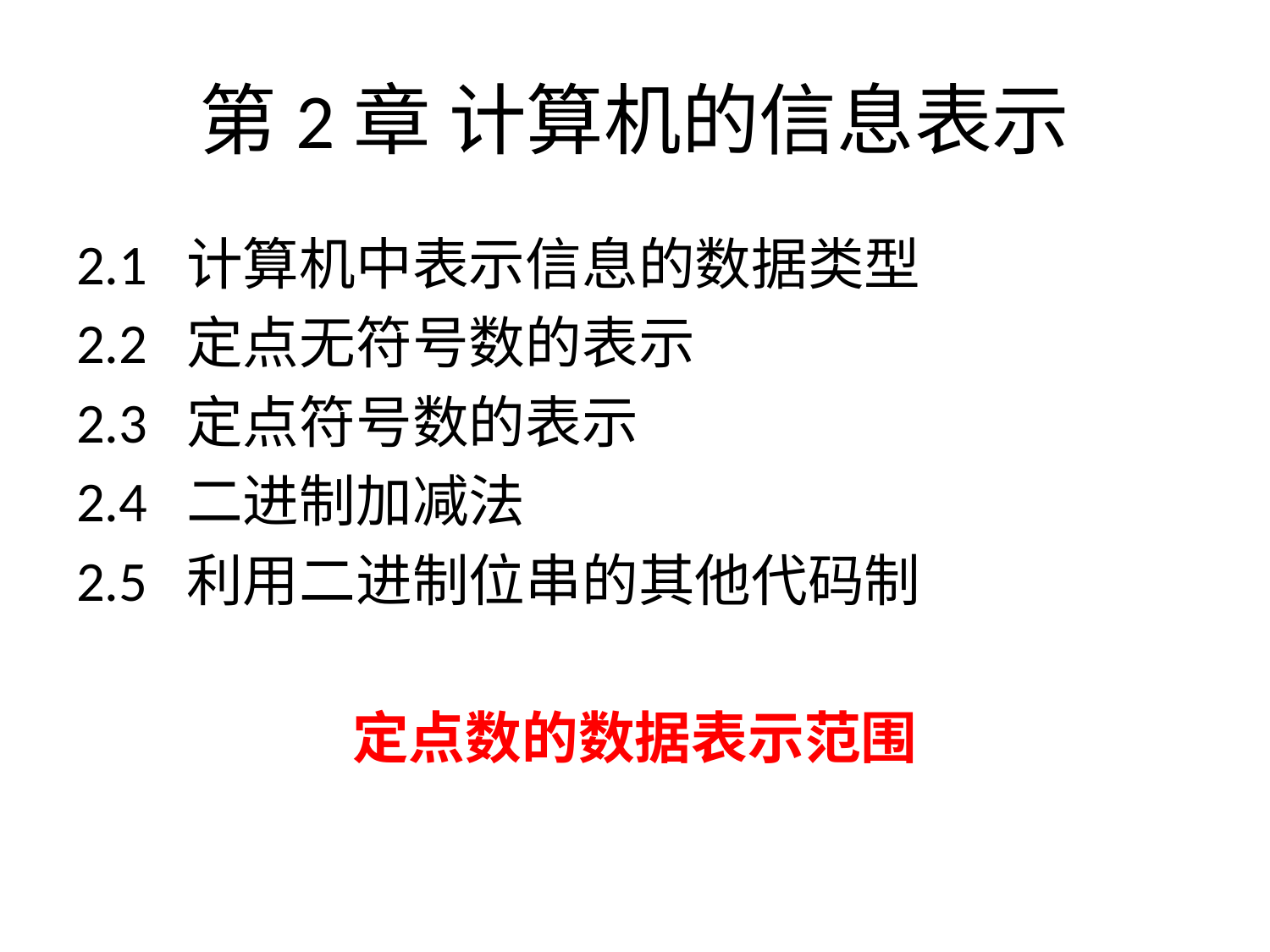

# 第2章 计算机的信息表示
2.1  计算机中表示信息的数据类型
2.2  定点无符号数的表示
2.3  定点符号数的表示
2.4  二进制加减法
2.5  利用二进制位串的其他代码制

定点数的数据表示范围